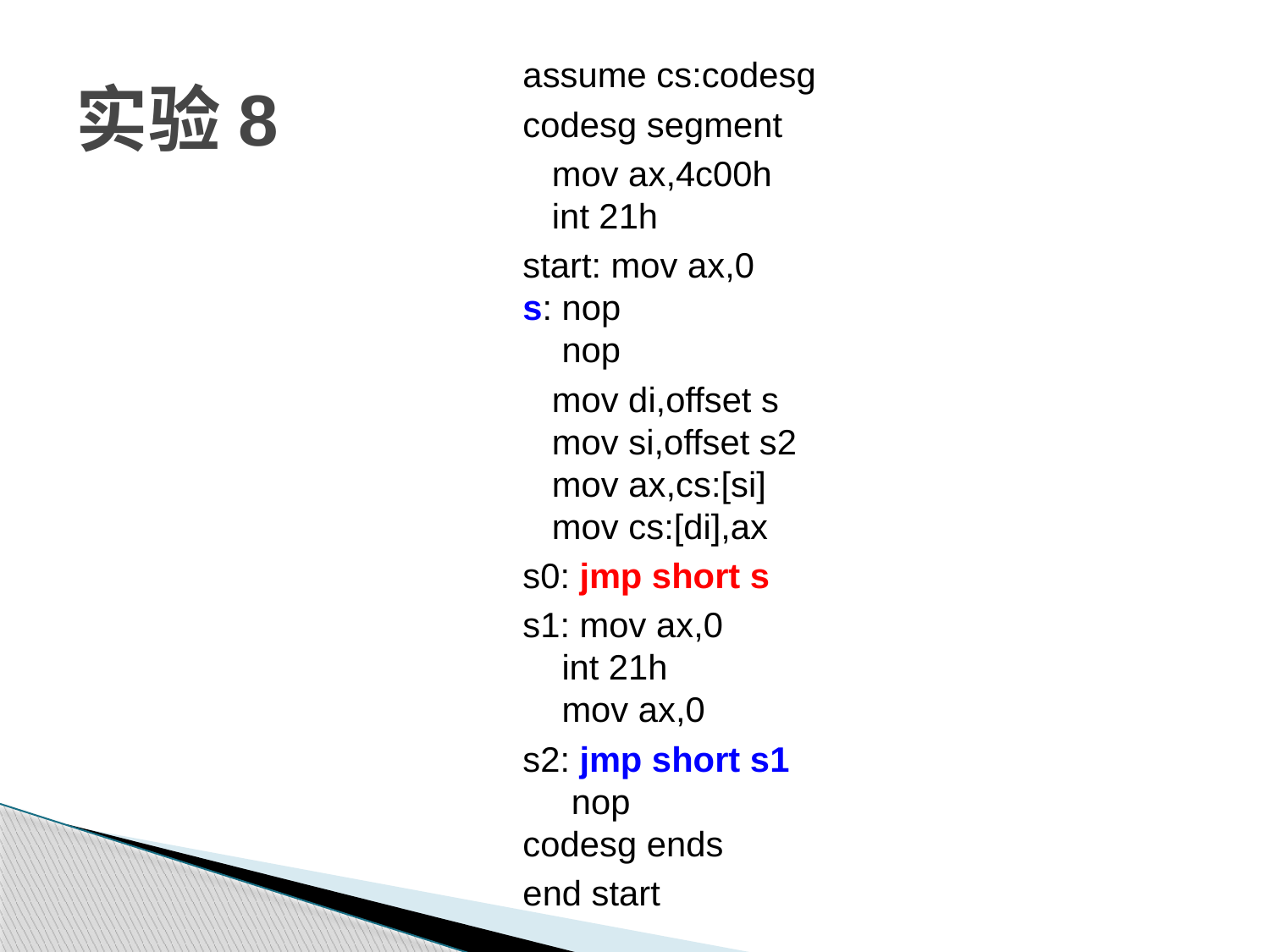

# 实验8
assume cs:codesg
codesg segment
   mov ax,4c00h
   int 21h
start: mov ax,0
s: nop
    nop
   mov di,offset s
   mov si,offset s2
   mov ax,cs:[si]
   mov cs:[di],ax
s0: jmp short s
s1: mov ax,0
    int 21h
    mov ax,0
s2: jmp short s1
     nop
codesg ends
end start